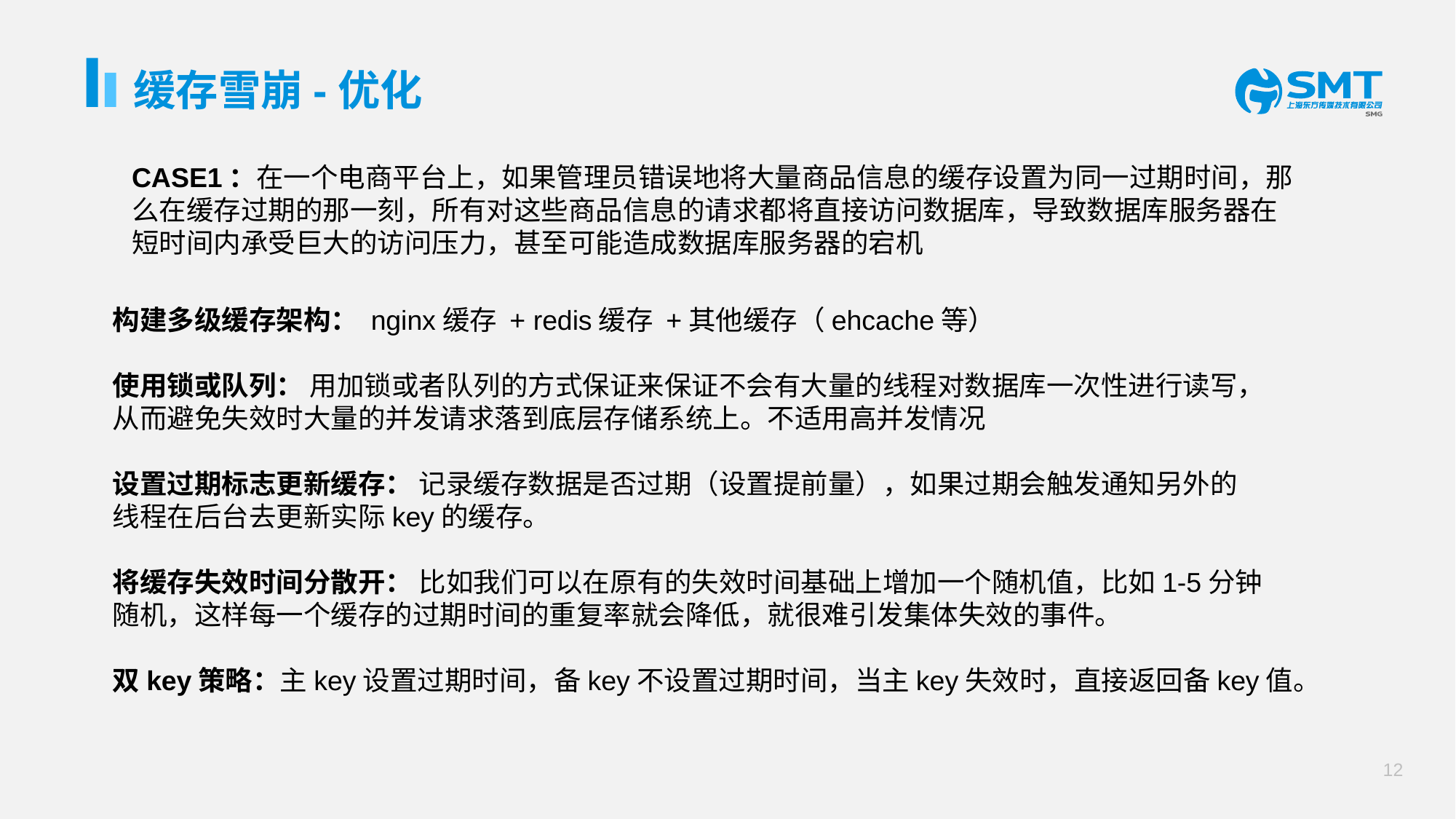

# 缓存雪崩-优化
CASE1：在一个电商平台上，如果管理员错误地将大量商品信息的缓存设置为同一过期时间，那
么在缓存过期的那一刻，所有对这些商品信息的请求都将直接访问数据库，导致数据库服务器在
短时间内承受巨大的访问压力，甚至可能造成数据库服务器的宕机
e7d195523061f1c01bc539b90b65f09aca9bc726a3a4adba8C9E45B38E36AC8707C5D393223713CC8DD27123EF48A81803B5A1BFF3646AC546C23D4B23F46D5703AE6DAEEEE7BB41433C5E719609FF6B17966CF4B5E3466C7C3E3E05DE372A3BF27050A66B0A94642FBCC131F44598DE03CE3D2E273F2CE3969948F15F53D8D6A1595616543E0D1D3F6277079DAF4183
构建多级缓存架构： nginx缓存 + redis缓存 +其他缓存（ehcache等）

使用锁或队列： 用加锁或者队列的方式保证来保证不会有大量的线程对数据库一次性进行读写，
从而避免失效时大量的并发请求落到底层存储系统上。不适用高并发情况

设置过期标志更新缓存： 记录缓存数据是否过期（设置提前量），如果过期会触发通知另外的
线程在后台去更新实际key的缓存。

将缓存失效时间分散开： 比如我们可以在原有的失效时间基础上增加一个随机值，比如1-5分钟
随机，这样每一个缓存的过期时间的重复率就会降低，就很难引发集体失效的事件。

双key策略：主key设置过期时间，备key不设置过期时间，当主key失效时，直接返回备key值。
12